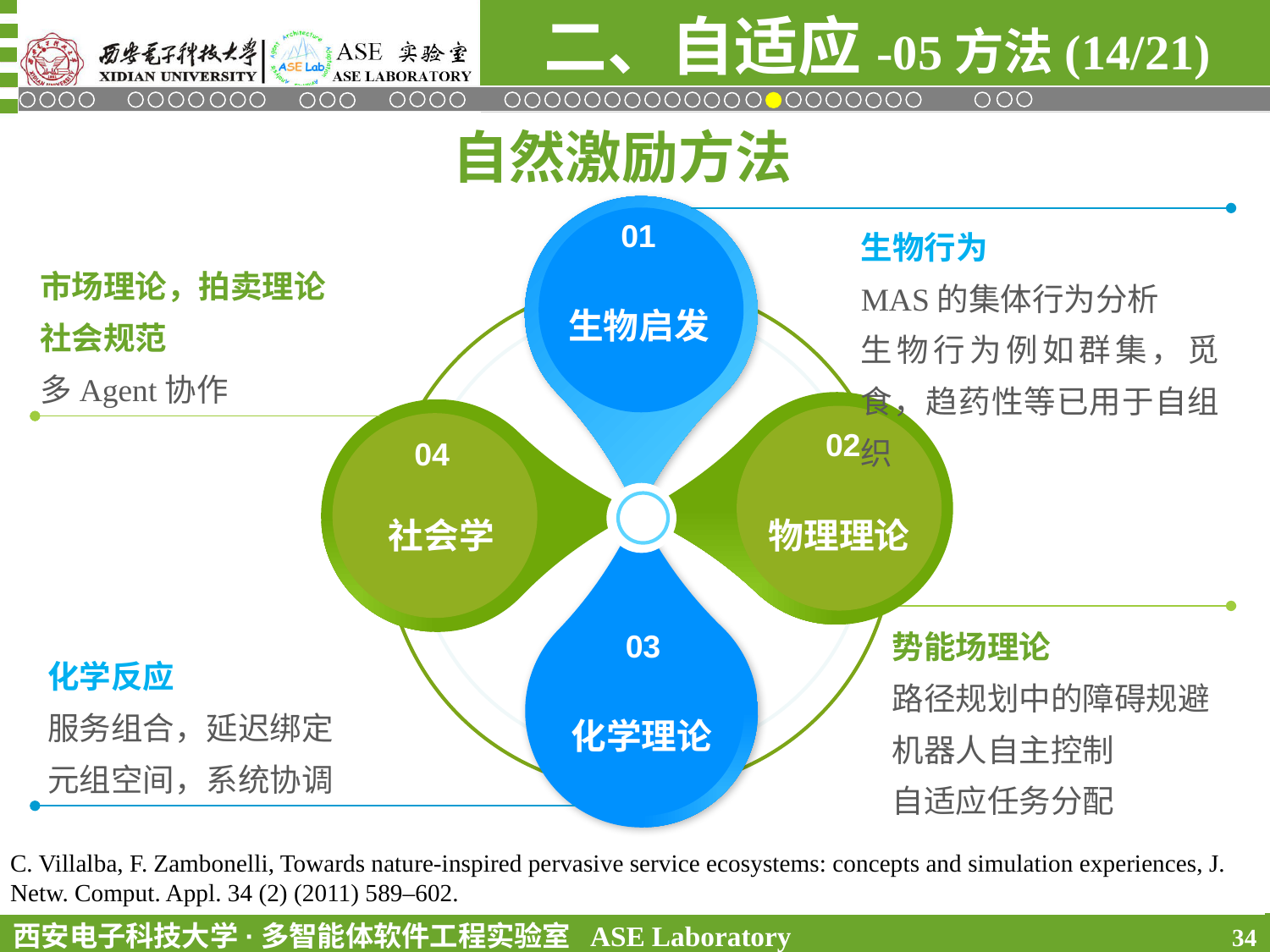

二、自适应-05方法(14/21)

自然激励方法

01

生物启发

02
04

社会学
物理理论

03
化学理论
生物行为
MAS的集体行为分析
生物行为例如群集，觅食，趋药性等已用于自组织
市场理论，拍卖理论
社会规范
多Agent协作
势能场理论
路径规划中的障碍规避
机器人自主控制
自适应任务分配
化学反应
服务组合，延迟绑定
元组空间，系统协调

O. Simonin, Construction of numerical potential fields with reactive agents, in: Proc. AAMAS, ACM, 2005, pp. 1351–1352.
M. Viroli, M. Casadei, Biochemical tuple spaces for self-organising coordination, in: Coordination Models and Languages, in: LNCS, vol. 5521, Springer, 2009, pp. 143–162.
C. Villalba, F. Zambonelli, Towards nature-inspired pervasive service ecosystems: concepts and simulation experiences, J. Netw. Comput. Appl. 34 (2) (2011) 589–602.
M. Mamei, R. Menezes, R. Tolksdorf, F. Zambonelli, Case studies for self-organization in computer science, J. Syst. Archit. 52 (8–9) (2006) 443–460.
34